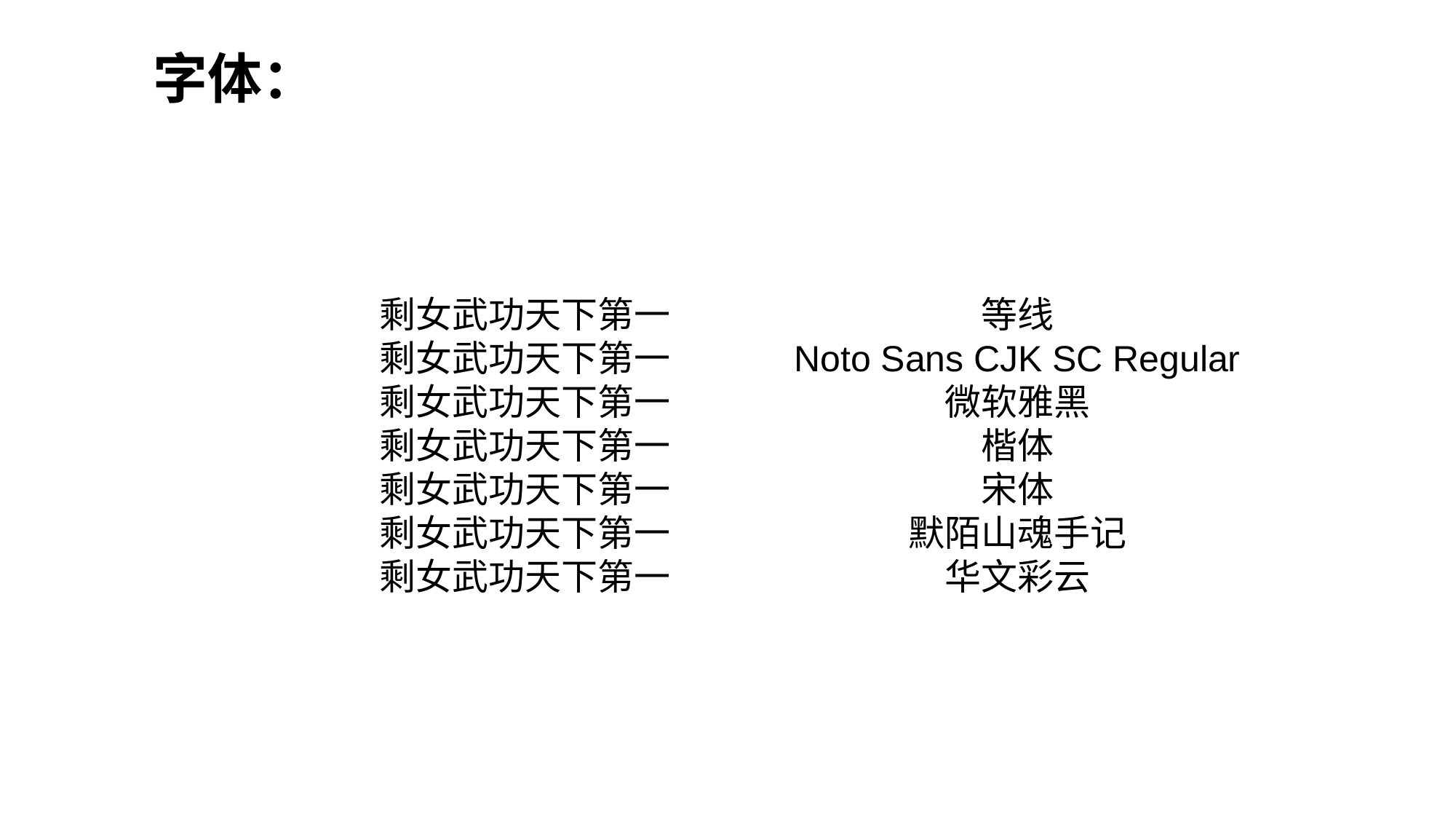

字体：
剩女武功天下第一
剩女武功天下第一
剩女武功天下第一
剩女武功天下第一
剩女武功天下第一
剩女武功天下第一
剩女武功天下第一
等线
Noto Sans CJK SC Regular
微软雅黑
楷体
宋体
默陌山魂手记
华文彩云